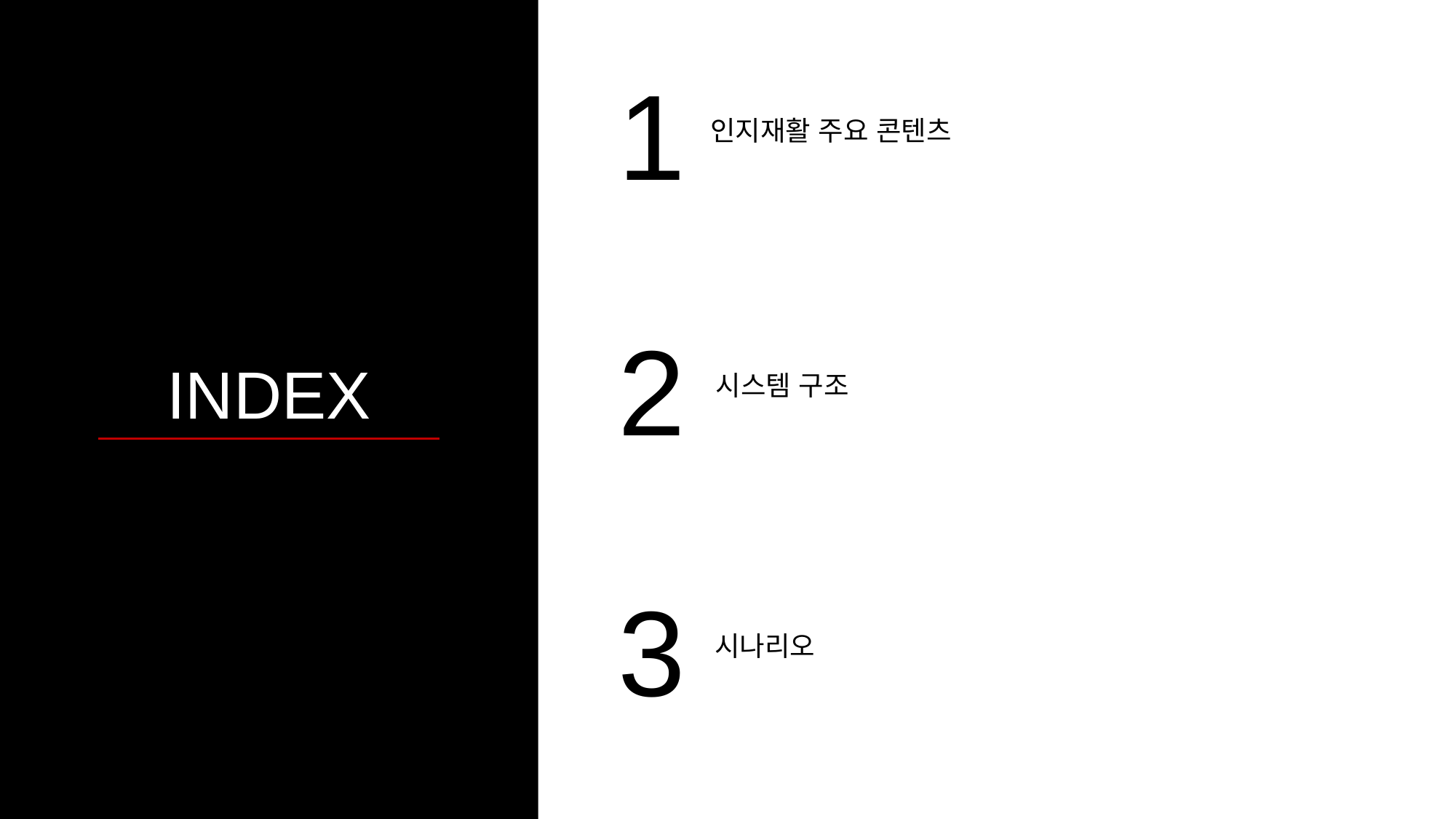

1
인지재활 주요 콘텐츠
2
INDEX
시스템 구조
3
시나리오